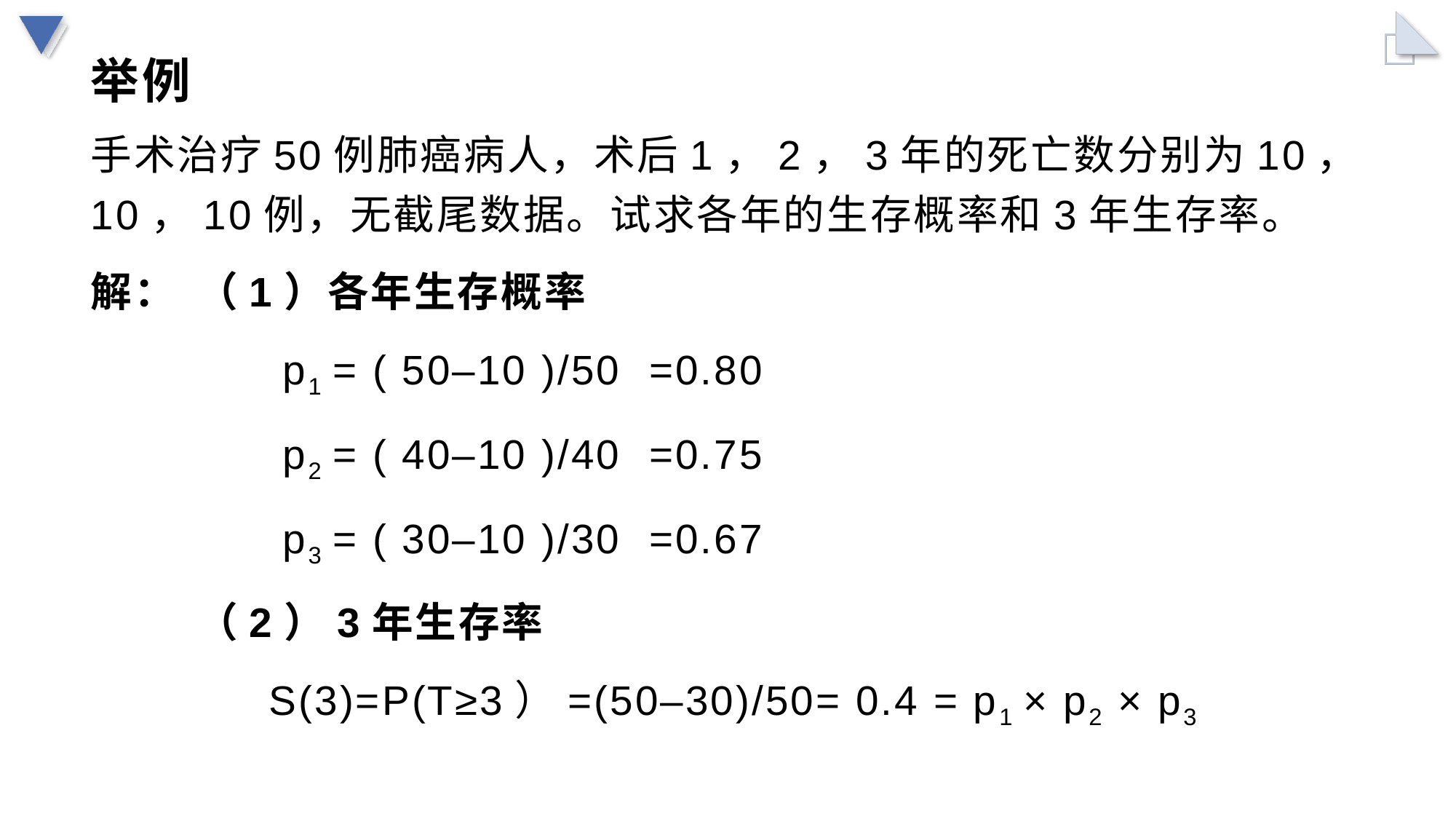

# 举例
手术治疗50例肺癌病人，术后1，2，3年的死亡数分别为10，10，10例，无截尾数据。试求各年的生存概率和3年生存率。
解：	（1）各年生存概率
              p1 = ( 50–10 )/50  =0.80
              p2 = ( 40–10 )/40  =0.75
              p3 = ( 30–10 )/30  =0.67
	（2）3年生存率
             S(3)=P(T≥3）=(50–30)/50= 0.4 = p1 × p2 × p3